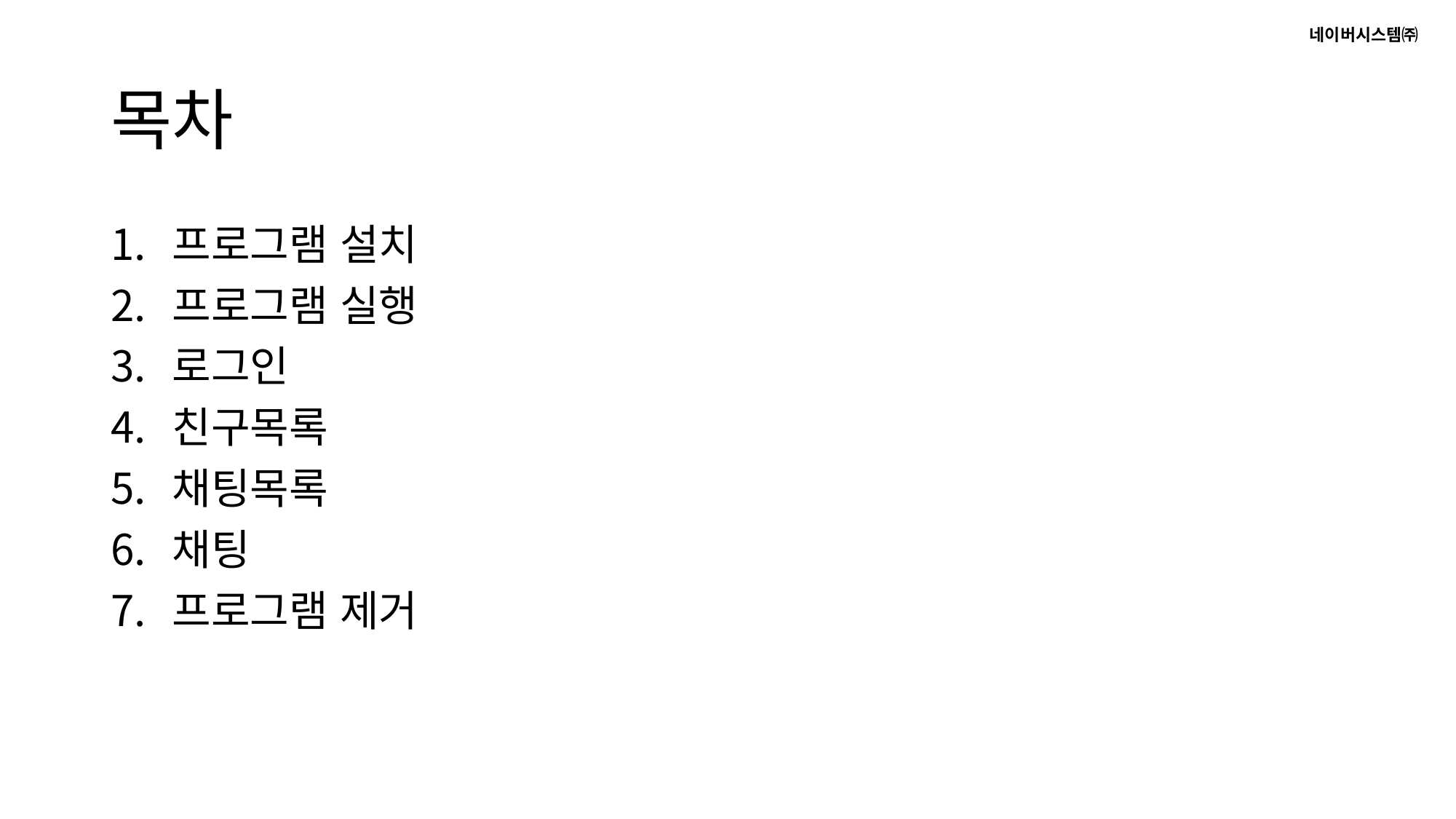

네이버시스템㈜
# 목차
프로그램 설치
프로그램 실행
로그인
친구목록
채팅목록
채팅
프로그램 제거